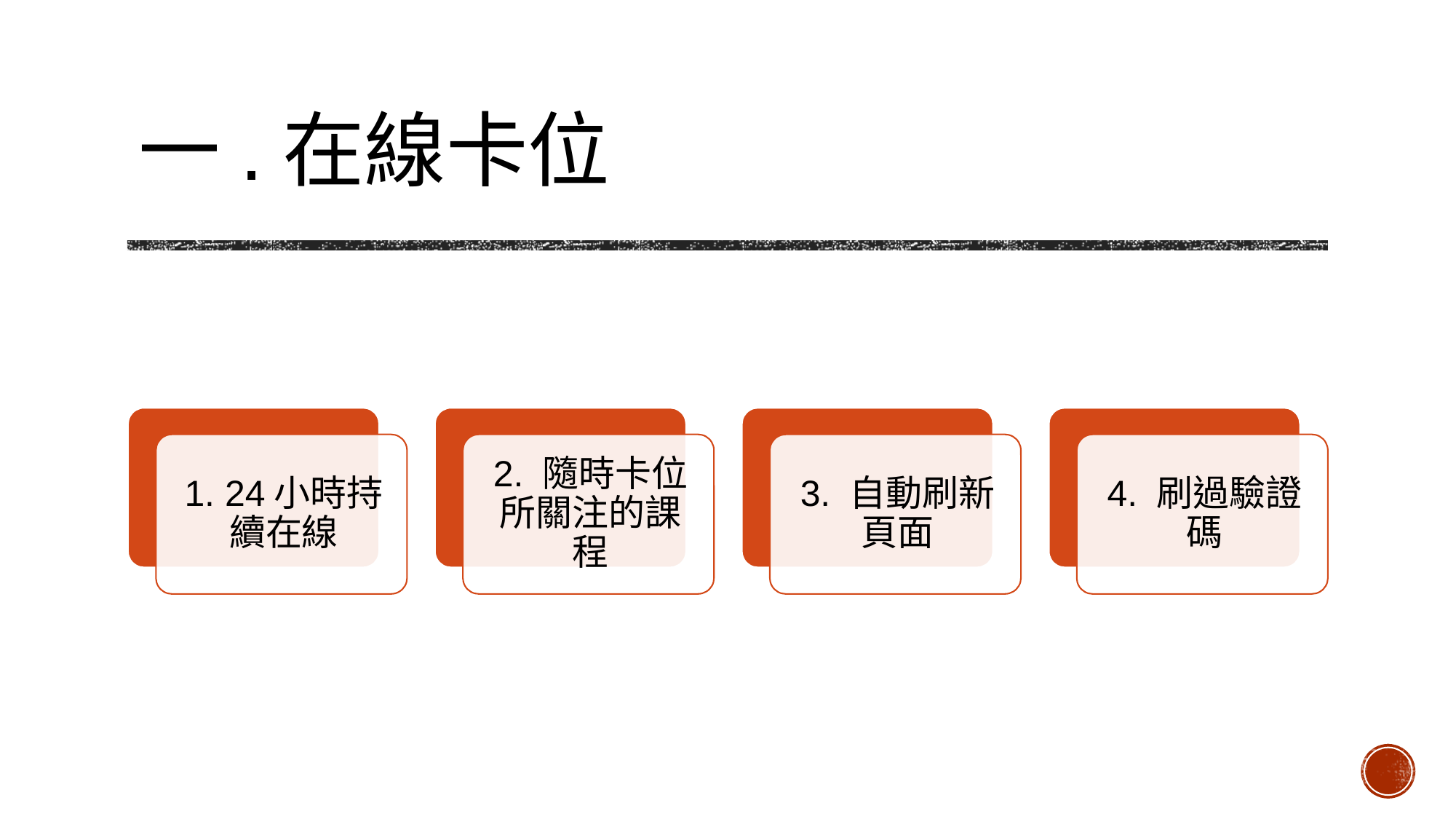

# 一.在線卡位

1. 24小時持續在線
2. 隨時卡位所關注的課程
3. 自動刷新頁面
4. 刷過驗證碼